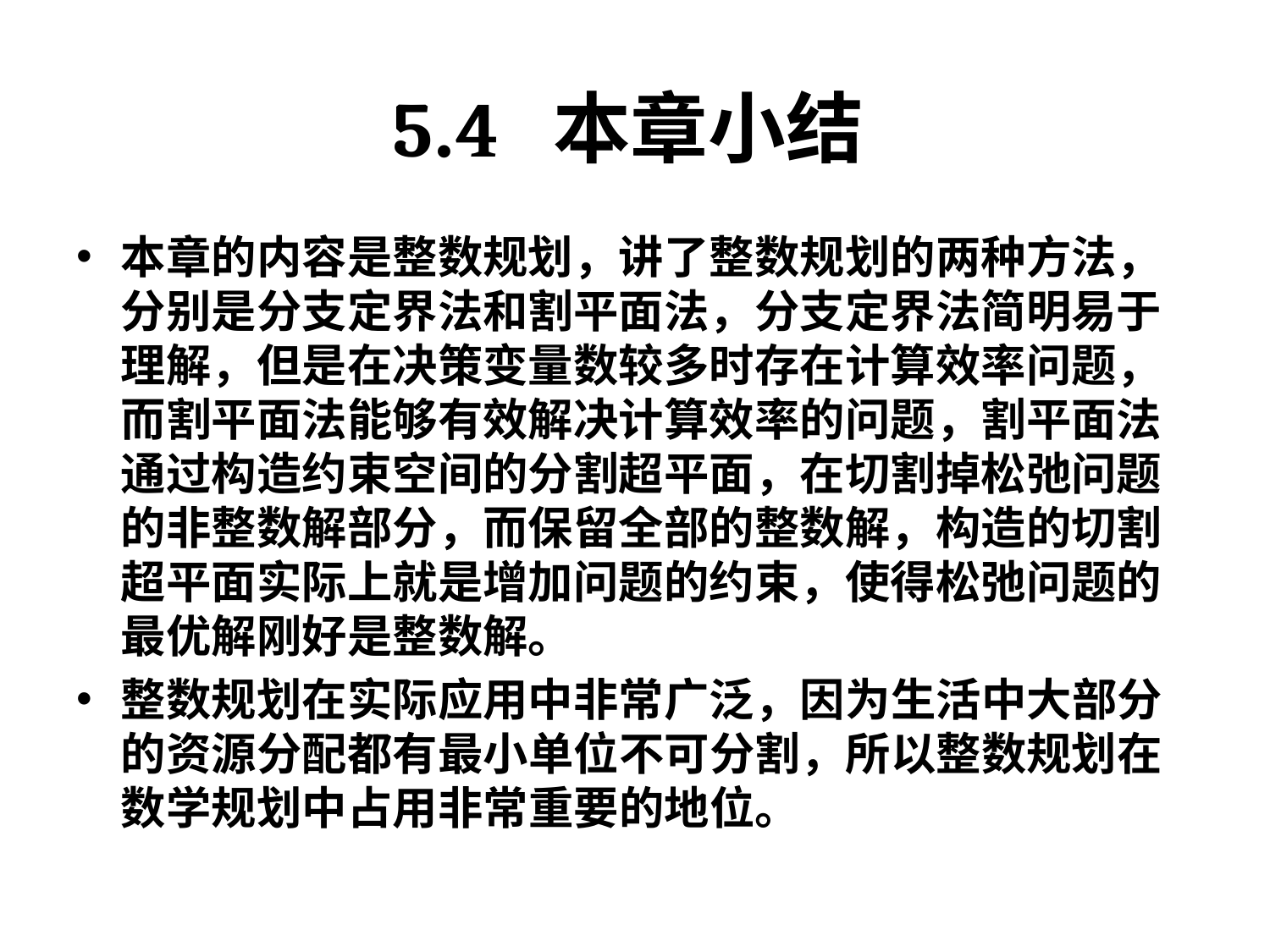

# 5.4  本章小结
本章的内容是整数规划，讲了整数规划的两种方法，分别是分支定界法和割平面法，分支定界法简明易于理解，但是在决策变量数较多时存在计算效率问题，而割平面法能够有效解决计算效率的问题，割平面法通过构造约束空间的分割超平面，在切割掉松弛问题的非整数解部分，而保留全部的整数解，构造的切割超平面实际上就是增加问题的约束，使得松弛问题的最优解刚好是整数解。
整数规划在实际应用中非常广泛，因为生活中大部分的资源分配都有最小单位不可分割，所以整数规划在数学规划中占用非常重要的地位。